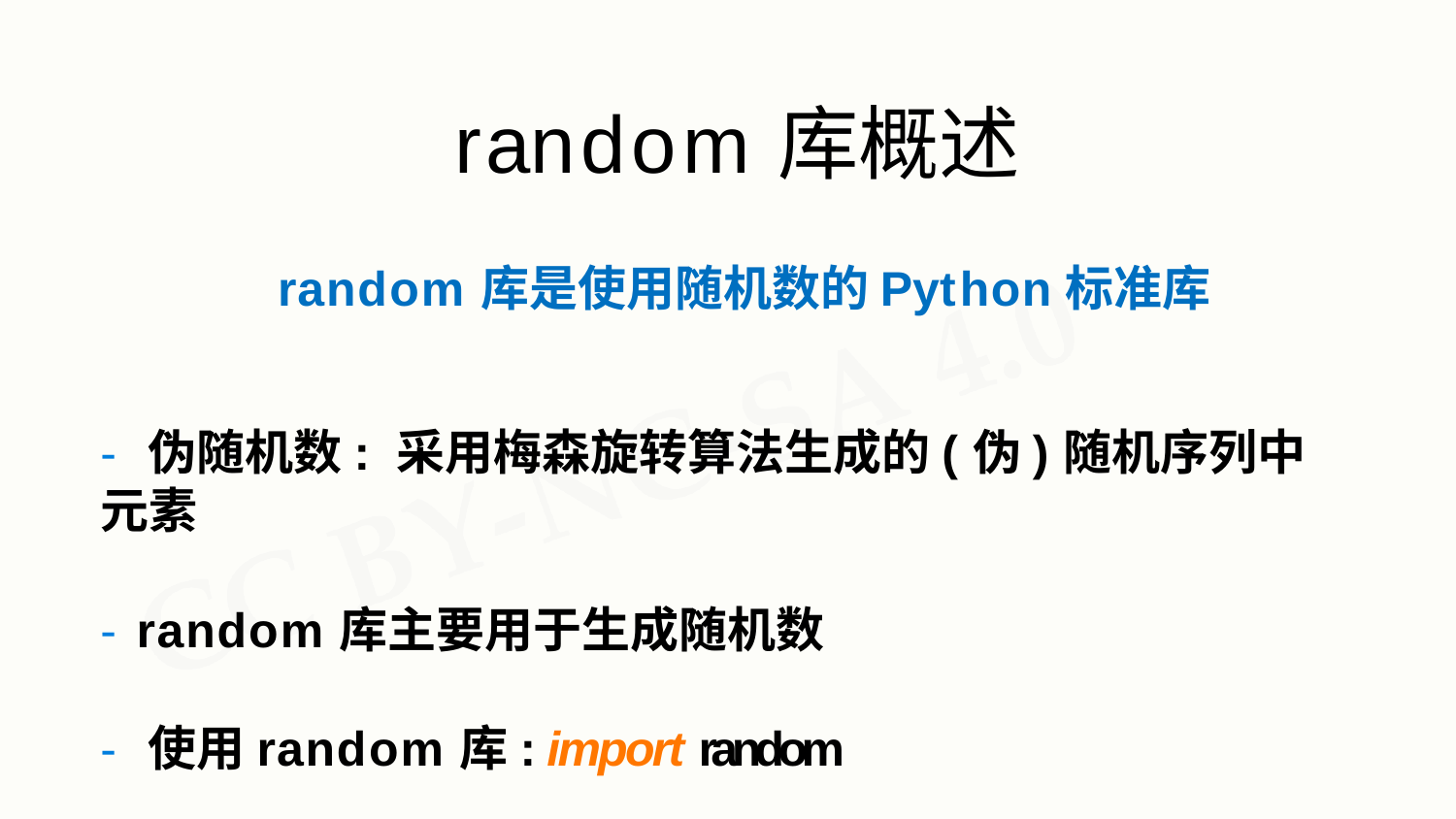

# random库概述
random库是使用随机数的Python标准库

- 伪随机数: 采用梅森旋转算法生成的(伪)随机序列中元素

- random库主要用于生成随机数

- 使用random库:	import random